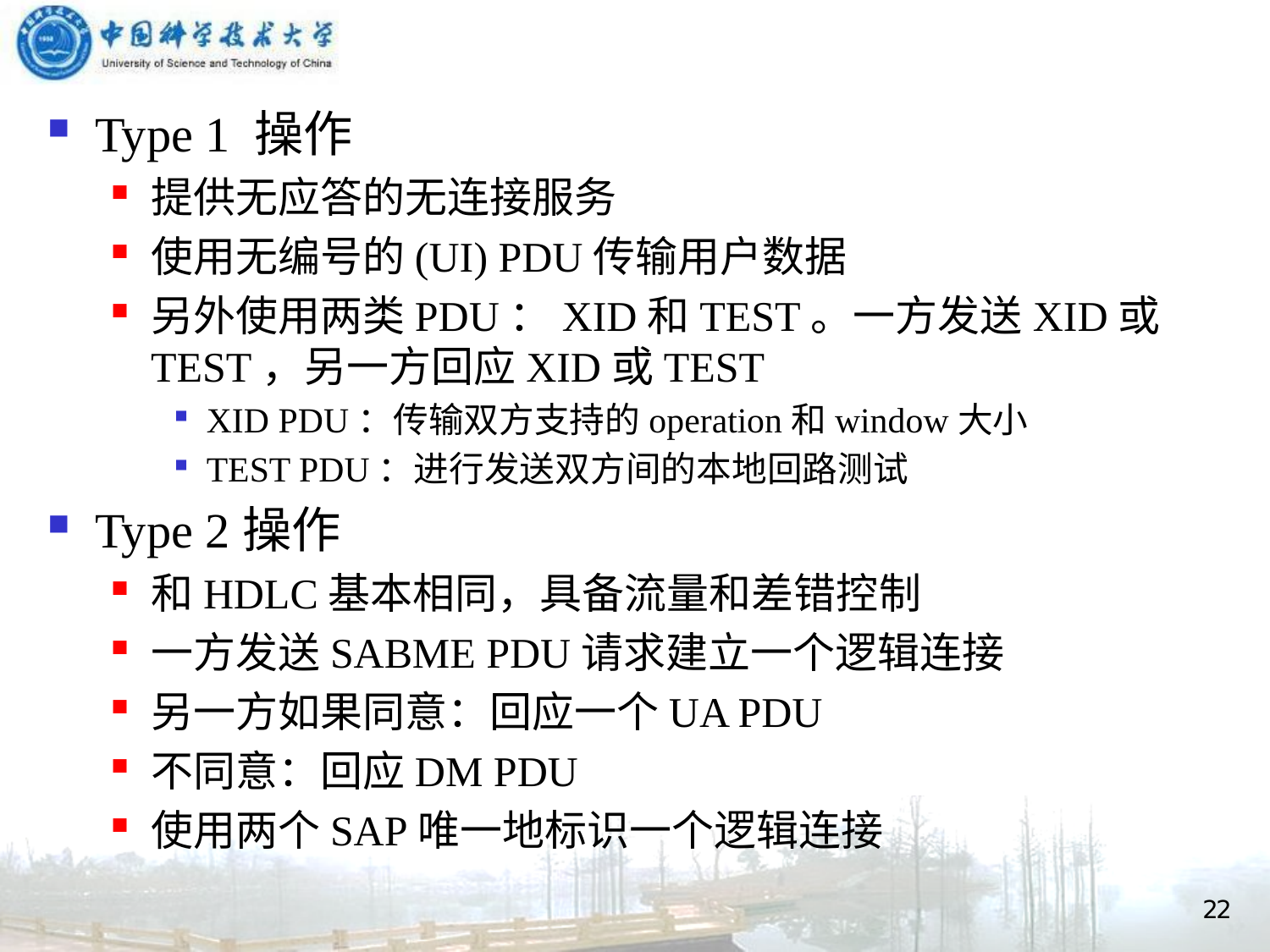

Type 1 操作
提供无应答的无连接服务
使用无编号的(UI) PDU传输用户数据
另外使用两类PDU：XID和TEST。一方发送XID或TEST，另一方回应XID或TEST
XID PDU：传输双方支持的operation和window大小
TEST PDU：进行发送双方间的本地回路测试
Type 2操作
和HDLC基本相同，具备流量和差错控制
一方发送SABME PDU请求建立一个逻辑连接
另一方如果同意：回应一个UA PDU
不同意：回应DM PDU
使用两个SAP唯一地标识一个逻辑连接

22